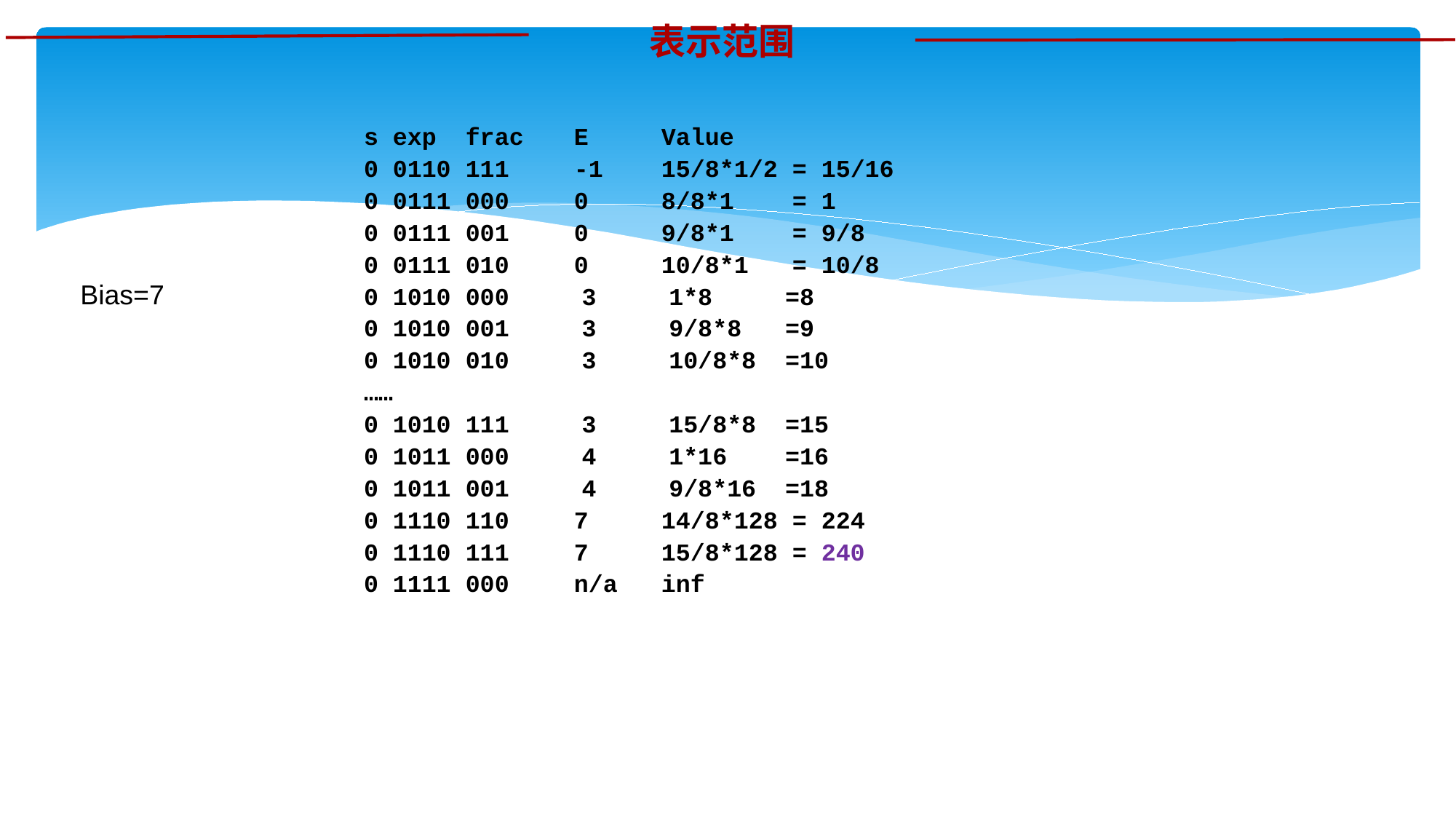

Carnegie Mellon
表示范围
s exp  frac	E	Value
0 0110 111	-1	15/8*1/2 = 15/16
0 0111 000	0	8/8*1    = 1
0 0111 001	0	9/8*1    = 9/8
0 0111 010	0	10/8*1   = 10/8
0 1010 000     3     1*8     =8
0 1010 001     3     9/8*8   =9
0 1010 010     3     10/8*8  =10
……
0 1010 111     3     15/8*8  =15
0 1011 000     4     1*16    =16
0 1011 001     4     9/8*16  =18
0 1110 110	7	14/8*128 = 224
0 1110 111	7	15/8*128 = 240
0 1111 000	n/a	inf
Bias=7